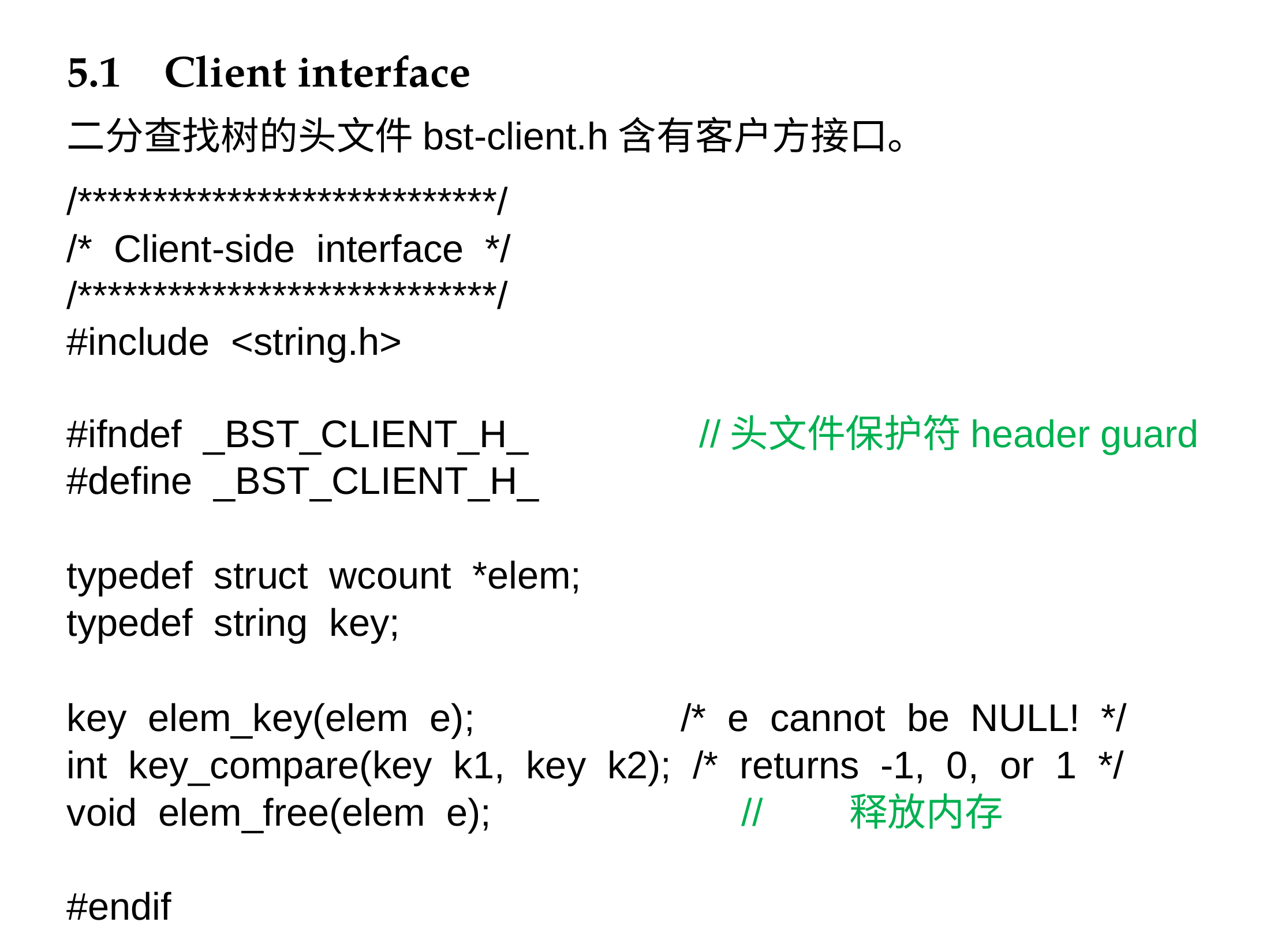

5.1    Client interface
二分查找树的头文件bst-client.h含有客户方接口。
/****************************/
/*  Client-side  interface  */
/****************************/
#include  <string.h>

#ifndef  _BST_CLIENT_H_                //头文件保护符header guard
#define  _BST_CLIENT_H_

typedef  struct  wcount  *elem;
typedef  string  key;

key  elem_key(elem  e);	                 /*  e  cannot  be  NULL!  */
int  key_compare(key  k1,  key  k2);  /*  returns  -1,  0,  or  1  */
void  elem_free(elem  e);　　　　　　//　　释放内存

#endif